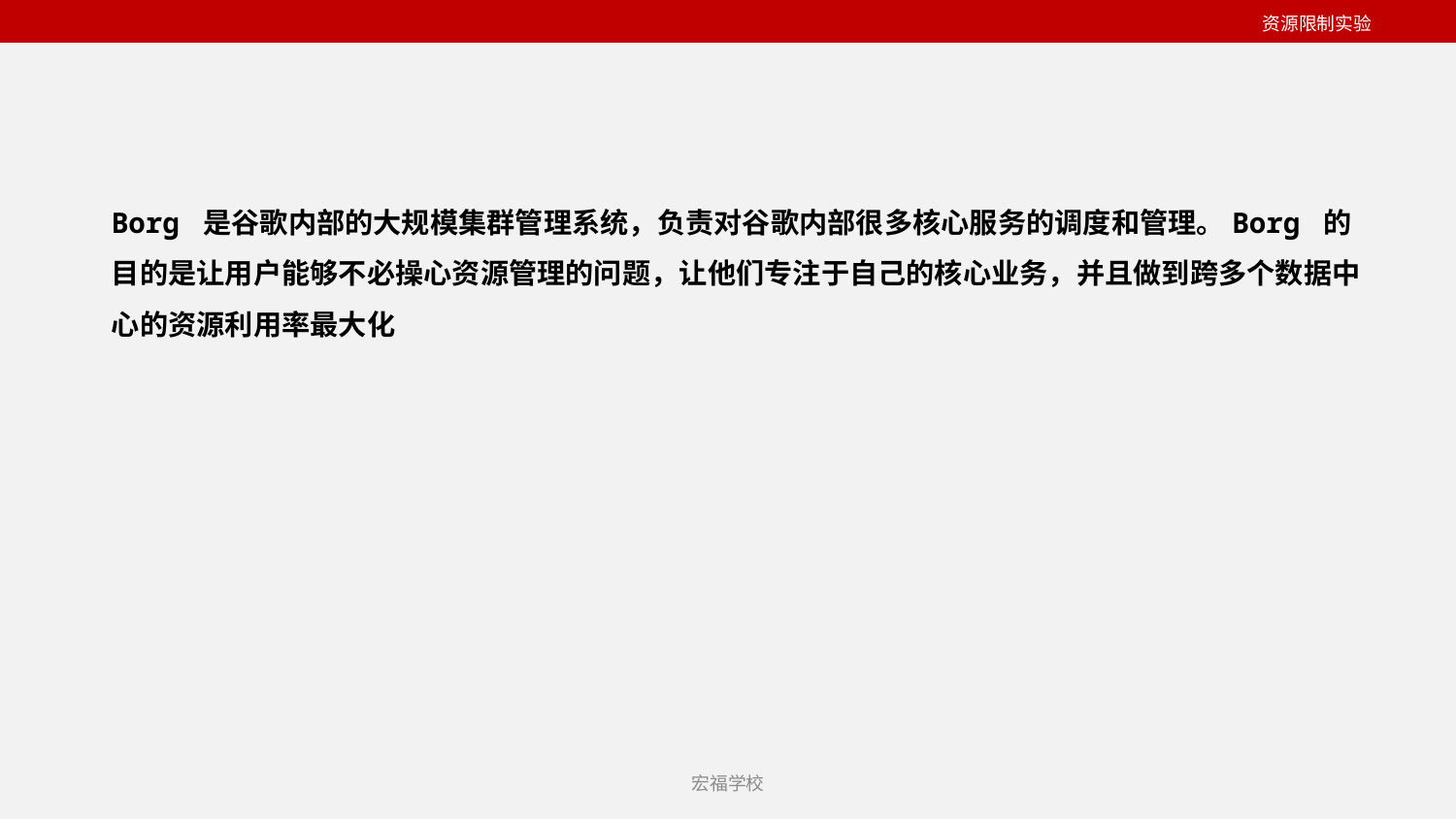

资源限制实验
Borg 是谷歌内部的大规模集群管理系统，负责对谷歌内部很多核心服务的调度和管理。Borg 的目的是让用户能够不必操心资源管理的问题，让他们专注于自己的核心业务，并且做到跨多个数据中心的资源利用率最大化

17
宏福学校